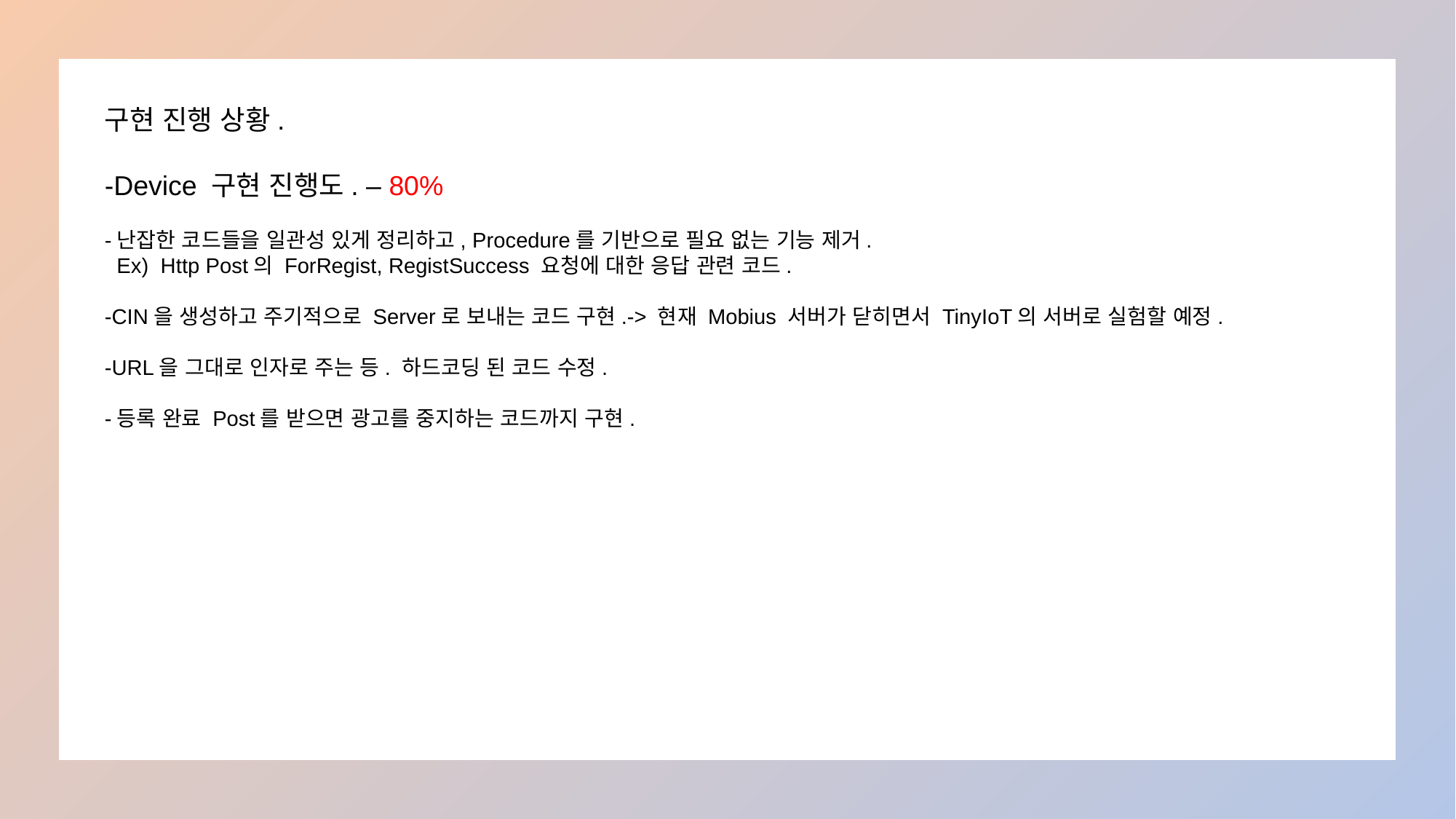

구현 진행 상황.

-Device 구현 진행도. – 80%
-난잡한 코드들을 일관성 있게 정리하고, Procedure를 기반으로 필요 없는 기능 제거.
  Ex)  Http Post의 ForRegist, RegistSuccess 요청에 대한 응답 관련 코드.
-CIN을 생성하고 주기적으로 Server로 보내는 코드 구현.-> 현재 Mobius 서버가 닫히면서 TinyIoT의 서버로 실험할 예정.
-URL을 그대로 인자로 주는 등. 하드코딩 된 코드 수정.

-등록 완료 Post를 받으면 광고를 중지하는 코드까지 구현.